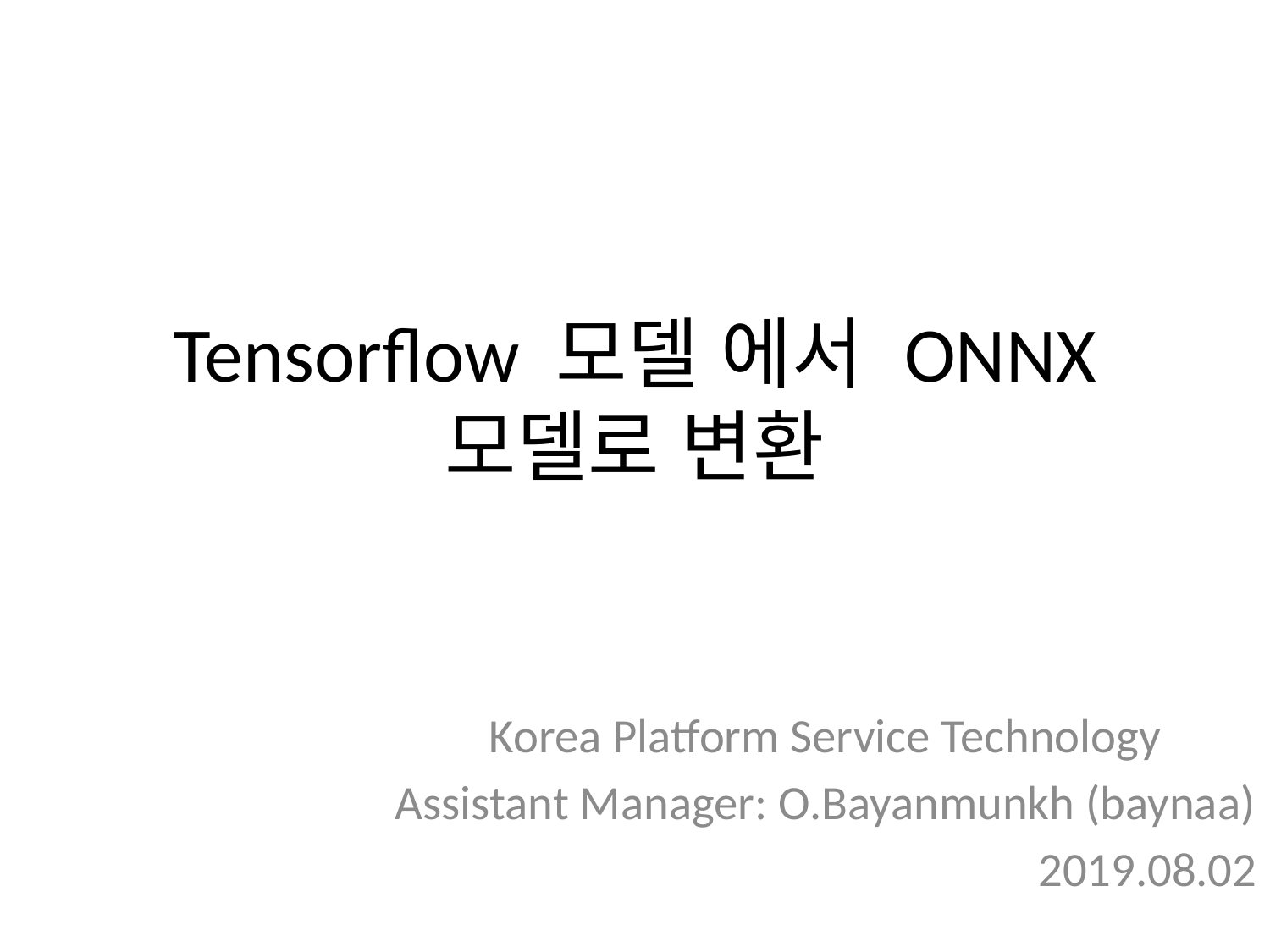

# Tensorflow 모델 에서 ONNX 모델로 변환
Korea Platform Service Technology
Assistant Manager: O.Bayanmunkh (baynaa)
2019.08.02